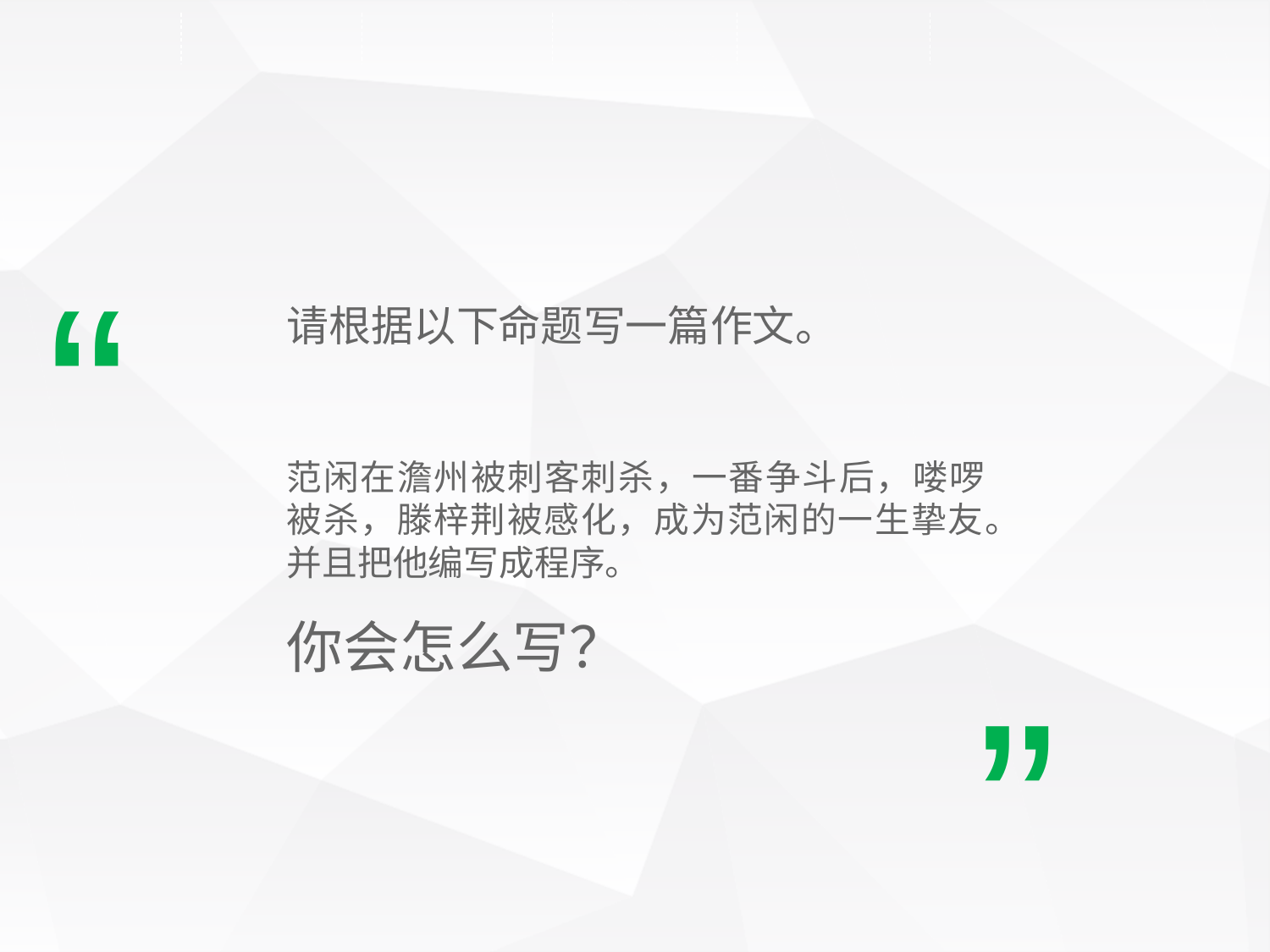

“
请根据以下命题写一篇作文。
范闲在澹州被刺客刺杀，一番争斗后，喽啰被杀，滕梓荆被感化，成为范闲的一生挚友。并且把他编写成程序。
你会怎么写？
”